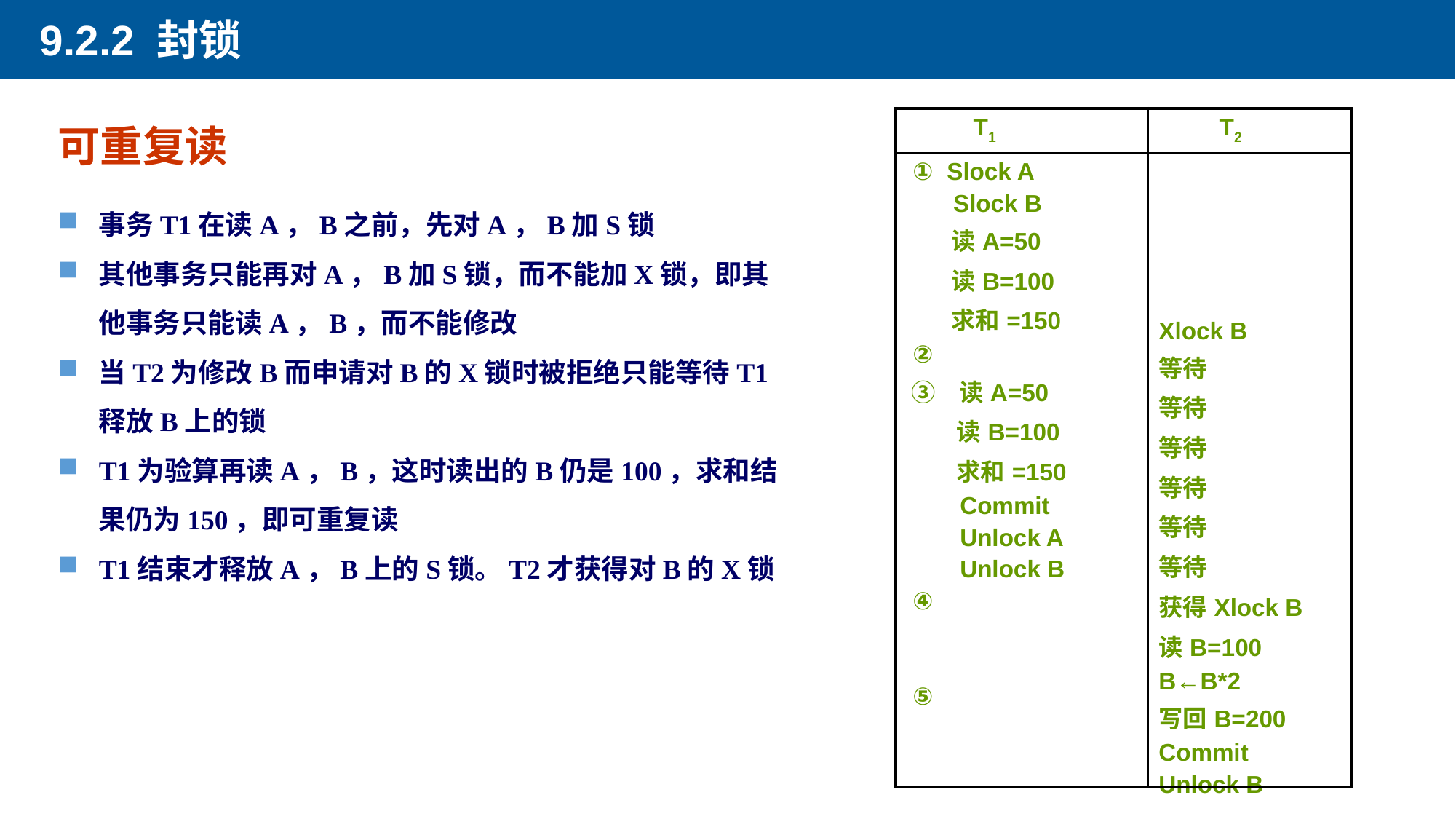

9.2.2 封锁
可重复读
| T1 | T2 |
| --- | --- |
| ①  Slock A Slock B 读A=50 读B=100 求和=150 ② ③ 读A=50 读B=100 求和=150 Commit Unlock A Unlock B ④     ⑤ | Xlock B 等待 等待 等待 等待 等待 等待 获得Xlock B 读B=100 B←B\*2 写回B=200 Commit Unlock B |
事务T1在读A，B之前，先对A，B加S锁
其他事务只能再对A，B加S锁，而不能加X锁，即其他事务只能读A，B，而不能修改
当T2为修改B而申请对B的X锁时被拒绝只能等待T1释放B上的锁
T1为验算再读A，B，这时读出的B仍是100，求和结果仍为150，即可重复读
T1结束才释放A，B上的S锁。T2才获得对B的X锁